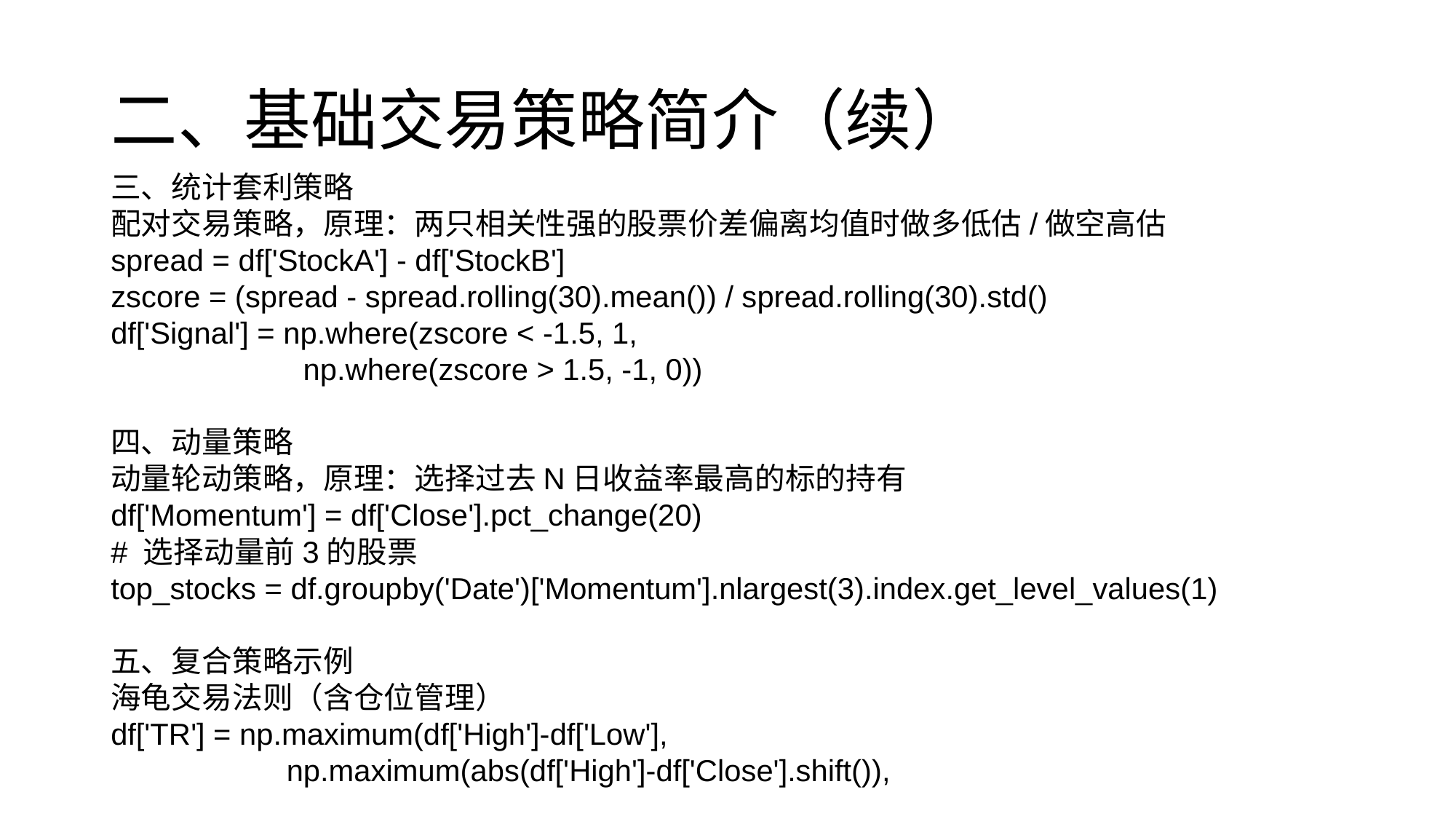

# 二、基础交易策略简介（续）
三、统计套利策略
配对交易策略‌，原理：两只相关性强的股票价差偏离均值时做多低估/做空高估
spread = df['StockA'] - df['StockB']
zscore = (spread - spread.rolling(30).mean()) / spread.rolling(30).std()
df['Signal'] = np.where(zscore < -1.5, 1,
                       np.where(zscore > 1.5, -1, 0))

四、动量策略
动量轮动策略‌，原理：选择过去N日收益率最高的标的持有
df['Momentum'] = df['Close'].pct_change(20)
# 选择动量前3的股票
top_stocks = df.groupby('Date')['Momentum'].nlargest(3).index.get_level_values(1)

五、复合策略示例
海龟交易法则‌（含仓位管理）
df['TR'] = np.maximum(df['High']-df['Low'],
                     np.maximum(abs(df['High']-df['Close'].shift()),